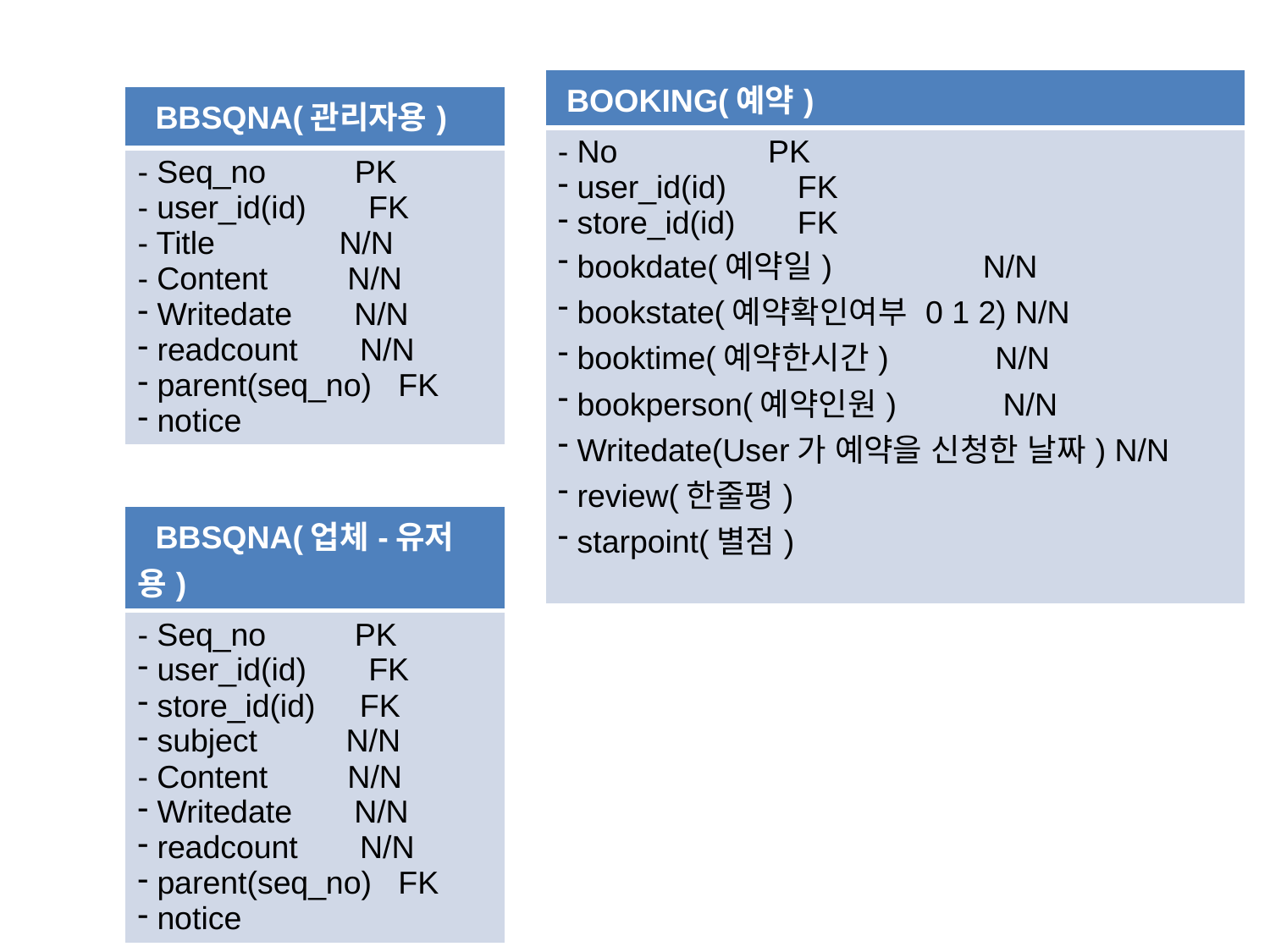

| BOOKING(예약) |
| --- |
| - No PK user\_id(id) FK store\_id(id) FK bookdate(예약일) N/N bookstate(예약확인여부 0 1 2) N/N booktime(예약한시간) N/N bookperson(예약인원) N/N Writedate(User가 예약을 신청한 날짜) N/N review(한줄평) starpoint(별점) |
| BBSQNA(관리자용) |
| --- |
| - Seq\_no PK - user\_id(id) FK - Title N/N - Content N/N Writedate N/N readcount N/N parent(seq\_no) FK notice |
| BBSQNA(업체-유저용) |
| --- |
| - Seq\_no PK user\_id(id) FK store\_id(id) FK subject N/N - Content N/N Writedate N/N readcount N/N parent(seq\_no) FK notice |